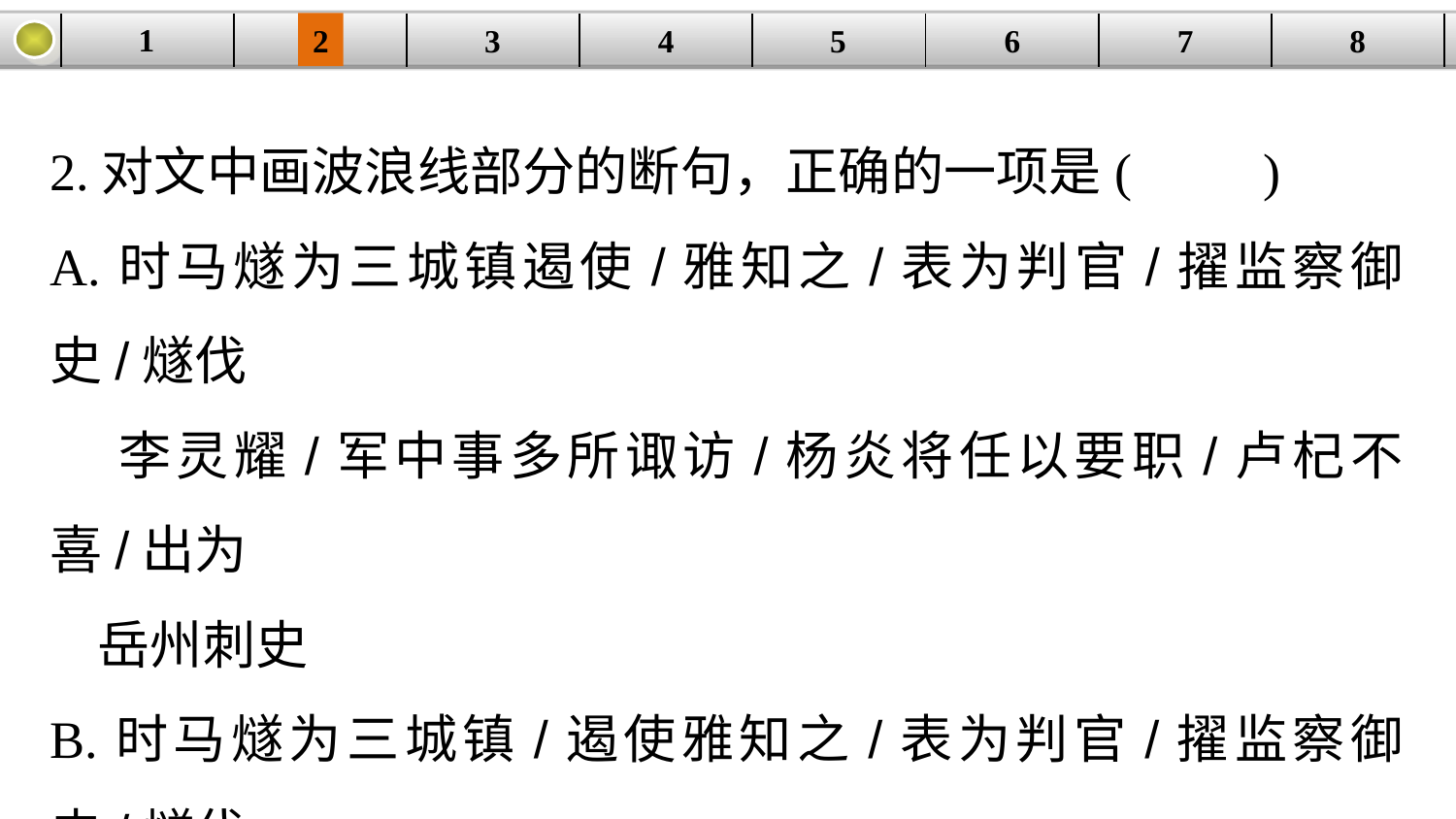

1
3
4
5
6
8
2
|  |  |  |  |  |  |  |  |
| --- | --- | --- | --- | --- | --- | --- | --- |
7

2.对文中画波浪线部分的断句，正确的一项是(　　)
A.时马燧为三城镇遏使/雅知之/表为判官/擢监察御史/燧伐
   李灵耀/军中事多所诹访/杨炎将任以要职/卢杞不喜/出为
   岳州刺史
B.时马燧为三城镇/遏使雅知之/表为判官/擢监察御史/燧伐
   李灵耀/军中事多/所诹访/杨炎将任以要职/卢杞不喜/出为
   岳州刺史